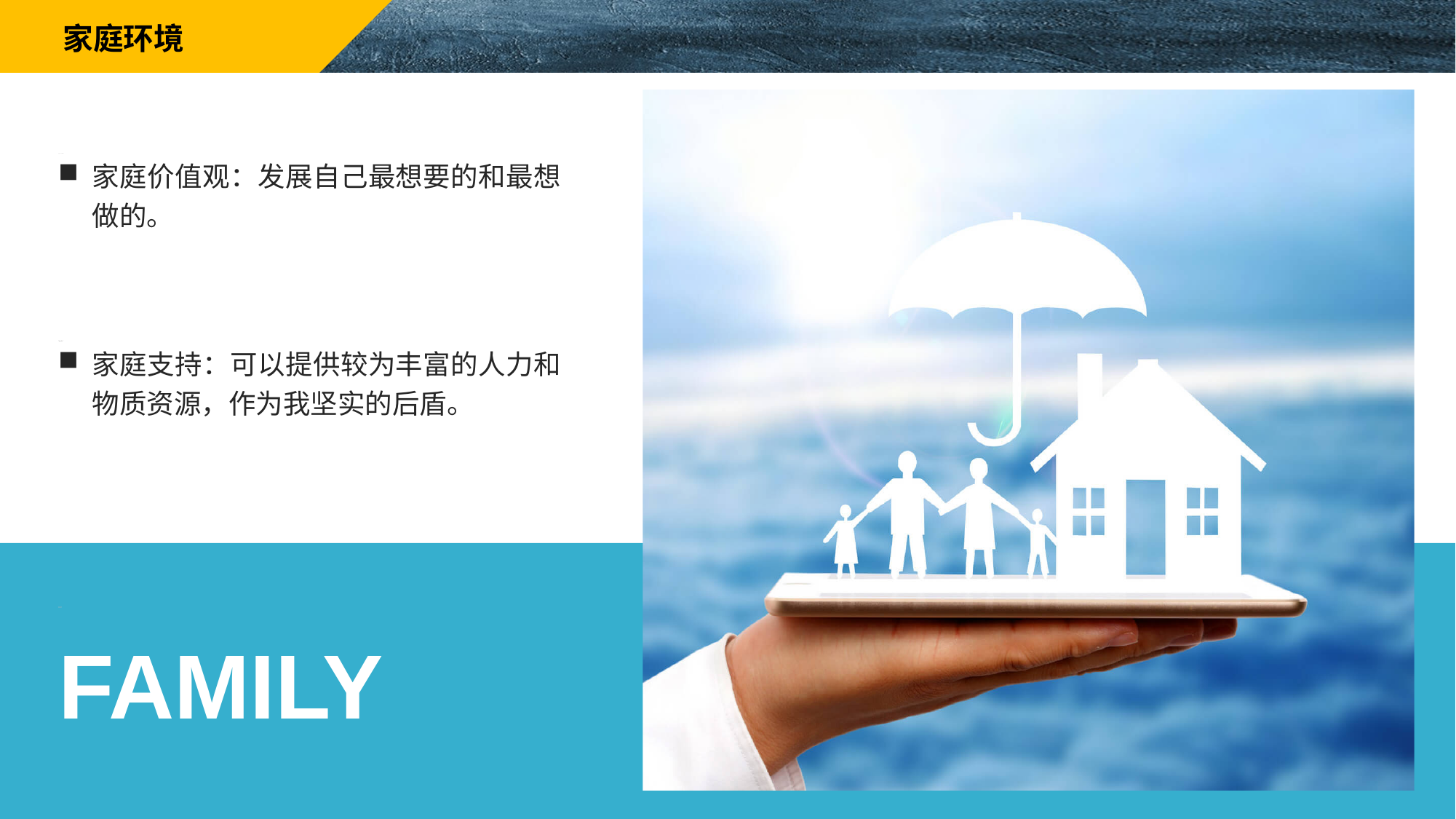

家庭环境

家庭价值观：发展自己最想要的和最想做的。
家庭支持：可以提供较为丰富的人力和物质资源，作为我坚实的后盾。

FAMILY